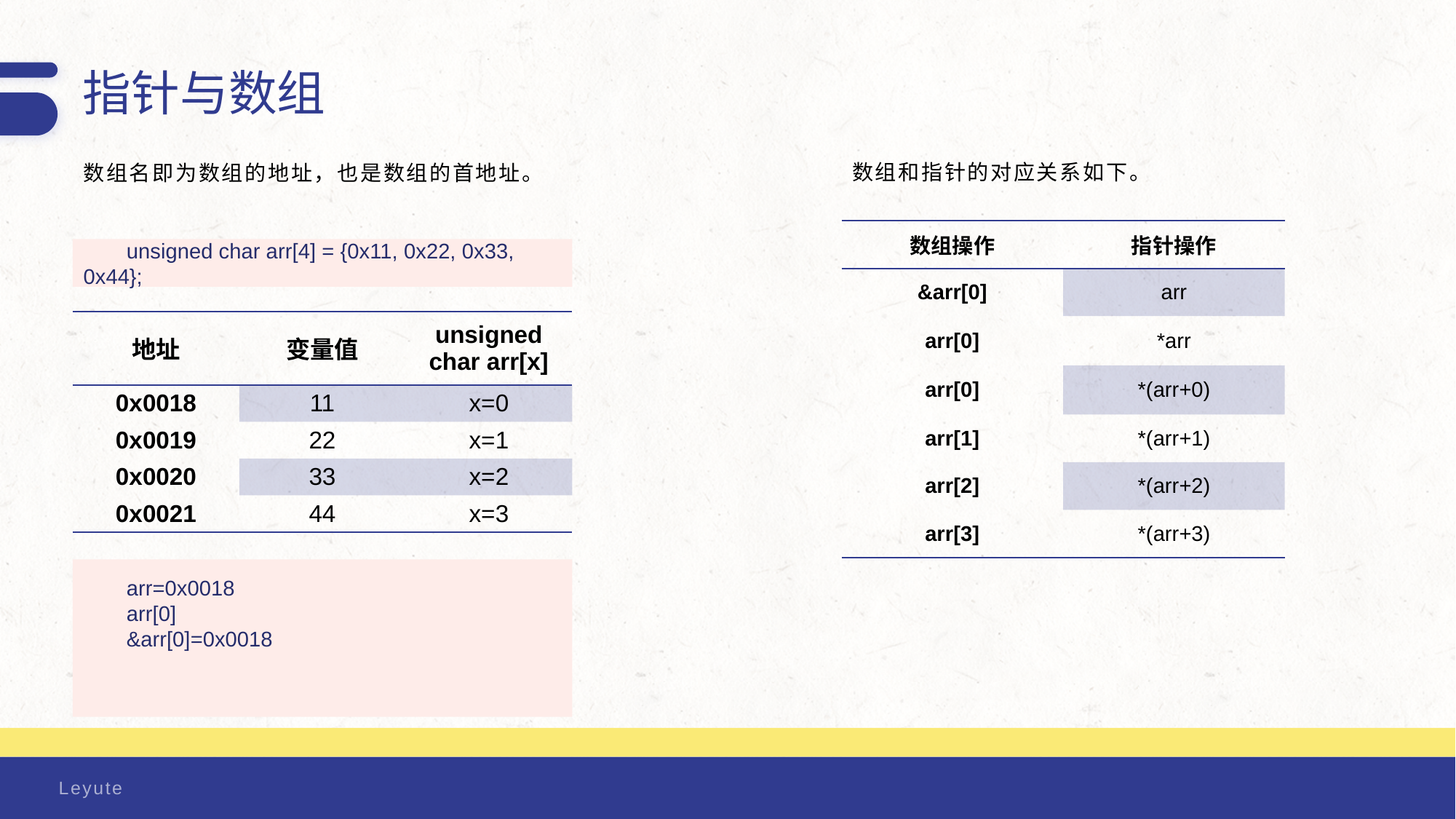

指针与数组
数组和指针的对应关系如下。
数组名即为数组的地址，也是数组的首地址。
| 数组操作 | 指针操作 |
| --- | --- |
| &arr[0] | arr |
| arr[0] | \*arr |
| arr[0] | \*(arr+0) |
| arr[1] | \*(arr+1) |
| arr[2] | \*(arr+2) |
| arr[3] | \*(arr+3) |
unsigned char arr[4] = {0x11, 0x22, 0x33, 0x44};
| 地址 | 变量值 | unsigned char arr[x] |
| --- | --- | --- |
| 0x0018 | 11 | x=0 |
| 0x0019 | 22 | x=1 |
| 0x0020 | 33 | x=2 |
| 0x0021 | 44 | x=3 |
arr=0x0018
arr[0]
&arr[0]=0x0018